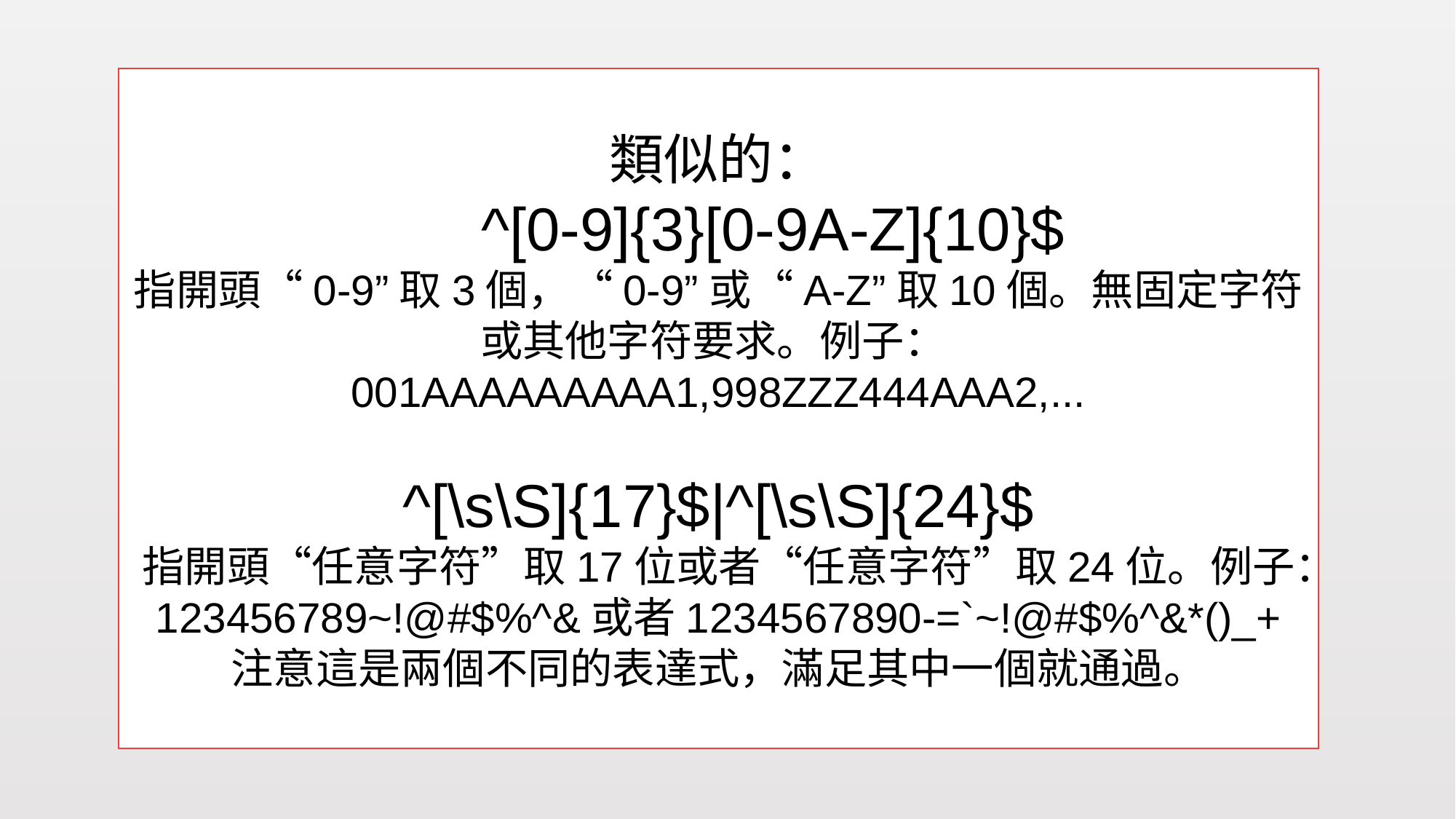

類似的：
	^[0-9]{3}[0-9A-Z]{10}$
指開頭“0-9”取3個，“0-9”或“A-Z”取10個。無固定字符或其他字符要求。例子：001AAAAAAAAA1,998ZZZ444AAA2,...

^[\s\S]{17}$|^[\s\S]{24}$
指開頭“任意字符”取17位或者“任意字符”取24位。例子：123456789~!@#$%^&或者1234567890-=`~!@#$%^&*()_+
注意這是兩個不同的表達式，滿足其中一個就通過。